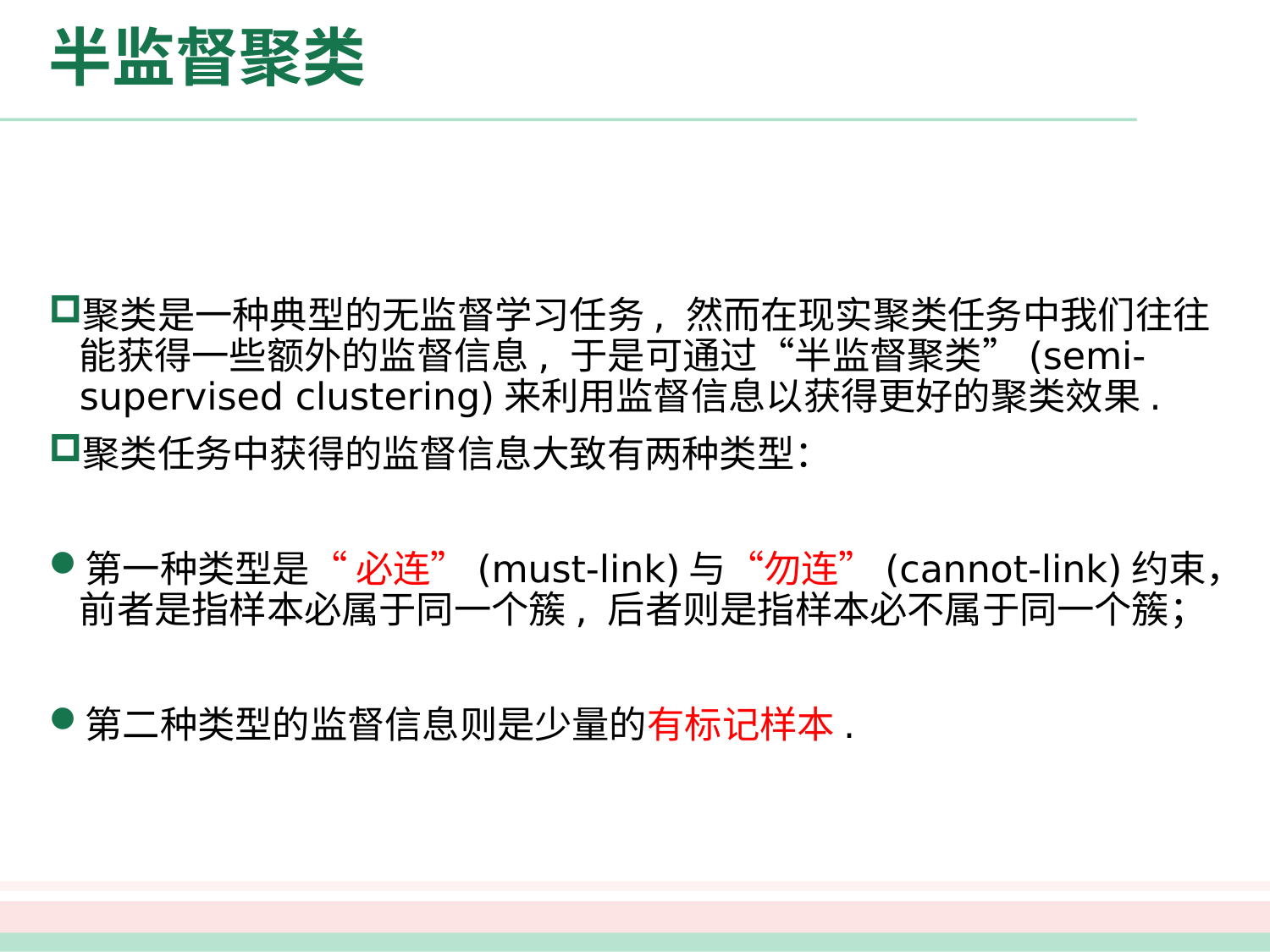

# 半监督聚类
聚类是一种典型的无监督学习任务, 然而在现实聚类任务中我们往往能获得一些额外的监督信息, 于是可通过“半监督聚类”(semi-supervised clustering)来利用监督信息以获得更好的聚类效果.
聚类任务中获得的监督信息大致有两种类型：

第一种类型是“ 必连”(must-link)与“勿连”(cannot-link)约束，前者是指样本必属于同一个簇, 后者则是指样本必不属于同一个簇；

第二种类型的监督信息则是少量的有标记样本.